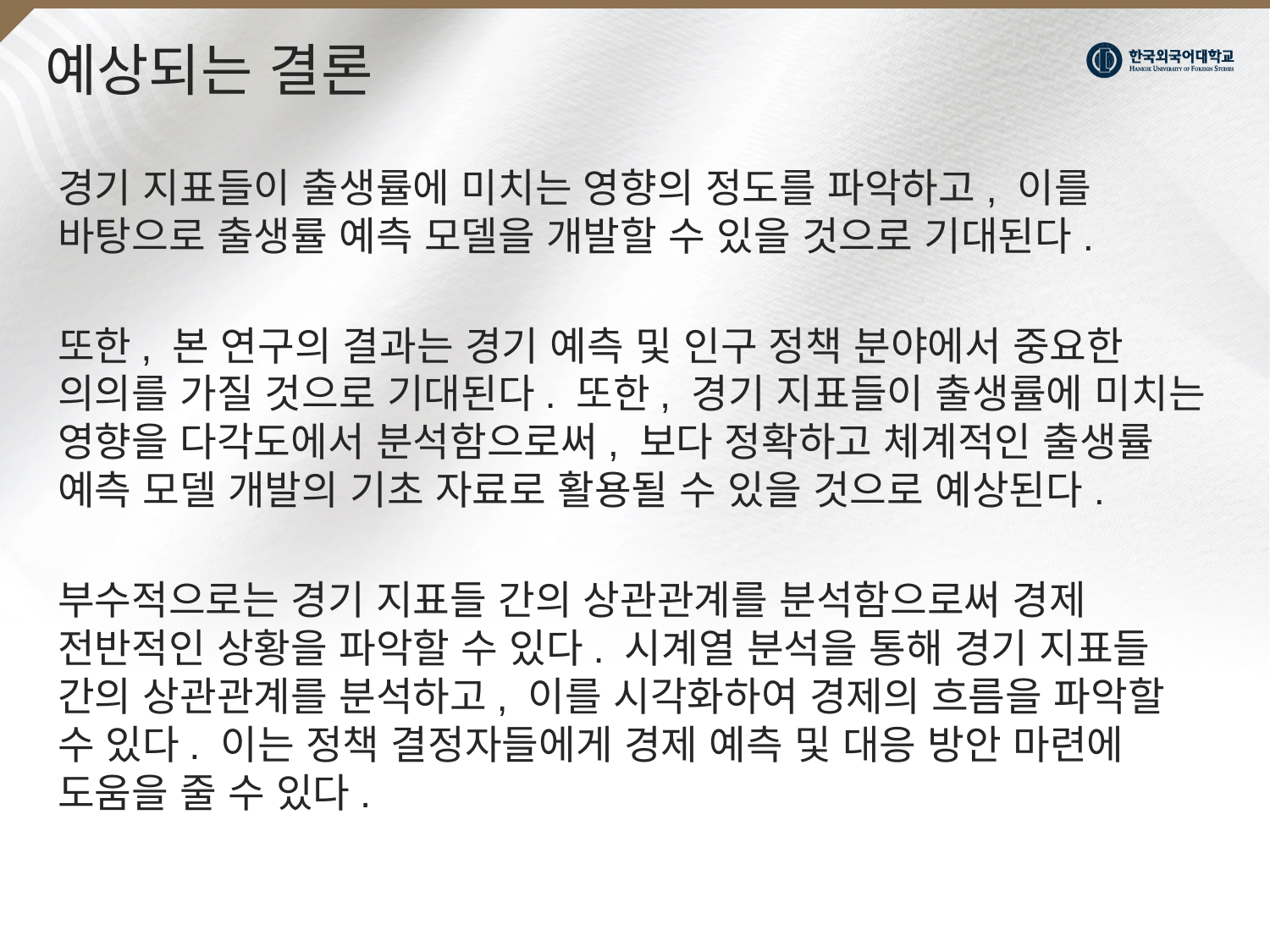

# 예상되는 결론
경기 지표들이 출생률에 미치는 영향의 정도를 파악하고, 이를 바탕으로 출생률 예측 모델을 개발할 수 있을 것으로 기대된다.

또한, 본 연구의 결과는 경기 예측 및 인구 정책 분야에서 중요한 의의를 가질 것으로 기대된다. 또한, 경기 지표들이 출생률에 미치는 영향을 다각도에서 분석함으로써, 보다 정확하고 체계적인 출생률 예측 모델 개발의 기초 자료로 활용될 수 있을 것으로 예상된다.

부수적으로는 경기 지표들 간의 상관관계를 분석함으로써 경제 전반적인 상황을 파악할 수 있다. 시계열 분석을 통해 경기 지표들 간의 상관관계를 분석하고, 이를 시각화하여 경제의 흐름을 파악할 수 있다. 이는 정책 결정자들에게 경제 예측 및 대응 방안 마련에 도움을 줄 수 있다.